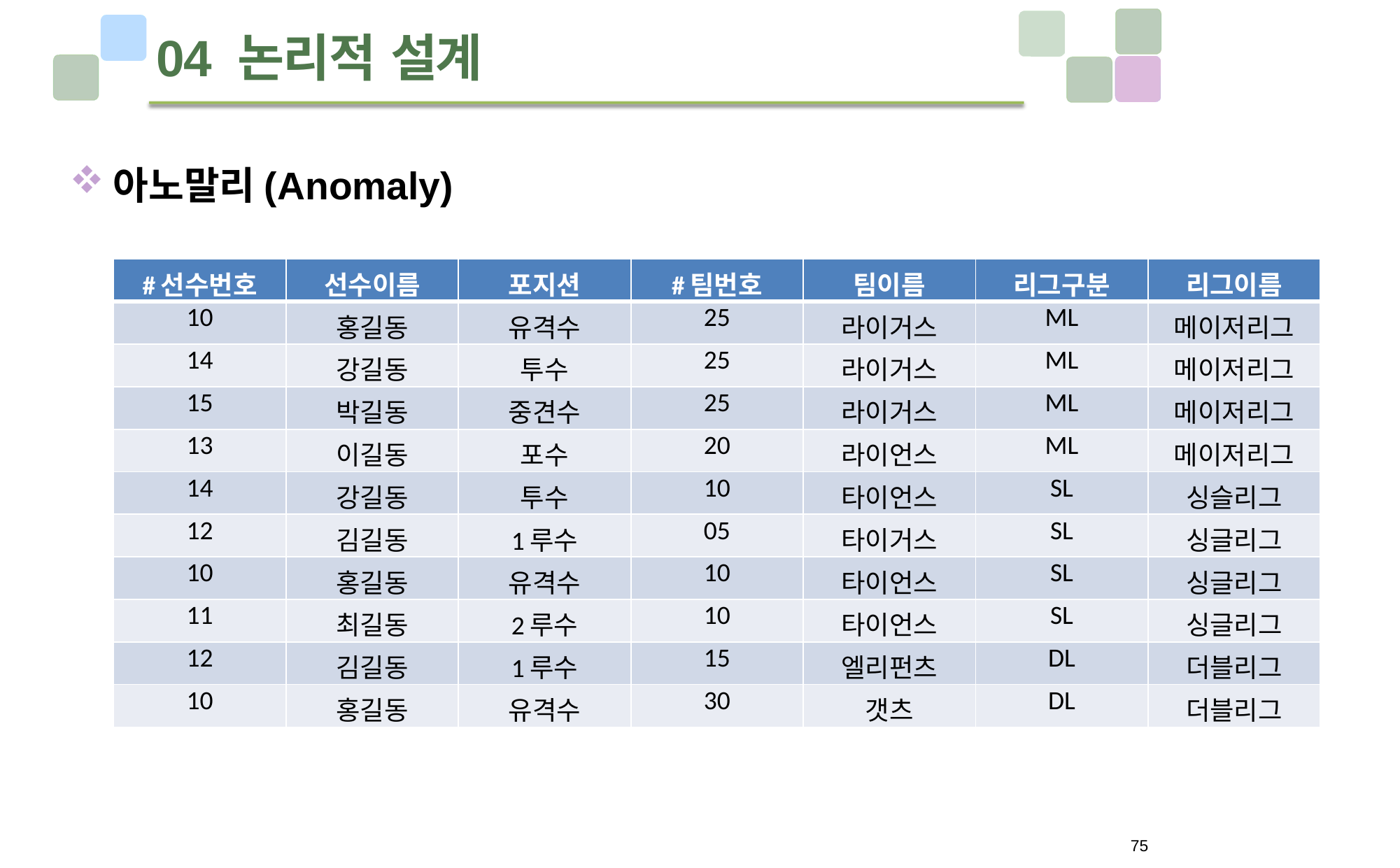

# 04 논리적 설계
아노말리(Anomaly)

| #선수번호 | 선수이름 | 포지션 | #팀번호 | 팀이름 | 리그구분 | 리그이름 |
| --- | --- | --- | --- | --- | --- | --- |
| 10 | 홍길동 | 유격수 | 25 | 라이거스 | ML | 메이저리그 |
| 14 | 강길동 | 투수 | 25 | 라이거스 | ML | 메이저리그 |
| 15 | 박길동 | 중견수 | 25 | 라이거스 | ML | 메이저리그 |
| 13 | 이길동 | 포수 | 20 | 라이언스 | ML | 메이저리그 |
| 14 | 강길동 | 투수 | 10 | 타이언스 | SL | 싱슬리그 |
| 12 | 김길동 | 1루수 | 05 | 타이거스 | SL | 싱글리그 |
| 10 | 홍길동 | 유격수 | 10 | 타이언스 | SL | 싱글리그 |
| 11 | 최길동 | 2루수 | 10 | 타이언스 | SL | 싱글리그 |
| 12 | 김길동 | 1루수 | 15 | 엘리펀츠 | DL | 더블리그 |
| 10 | 홍길동 | 유격수 | 30 | 갯츠 | DL | 더블리그 |
75